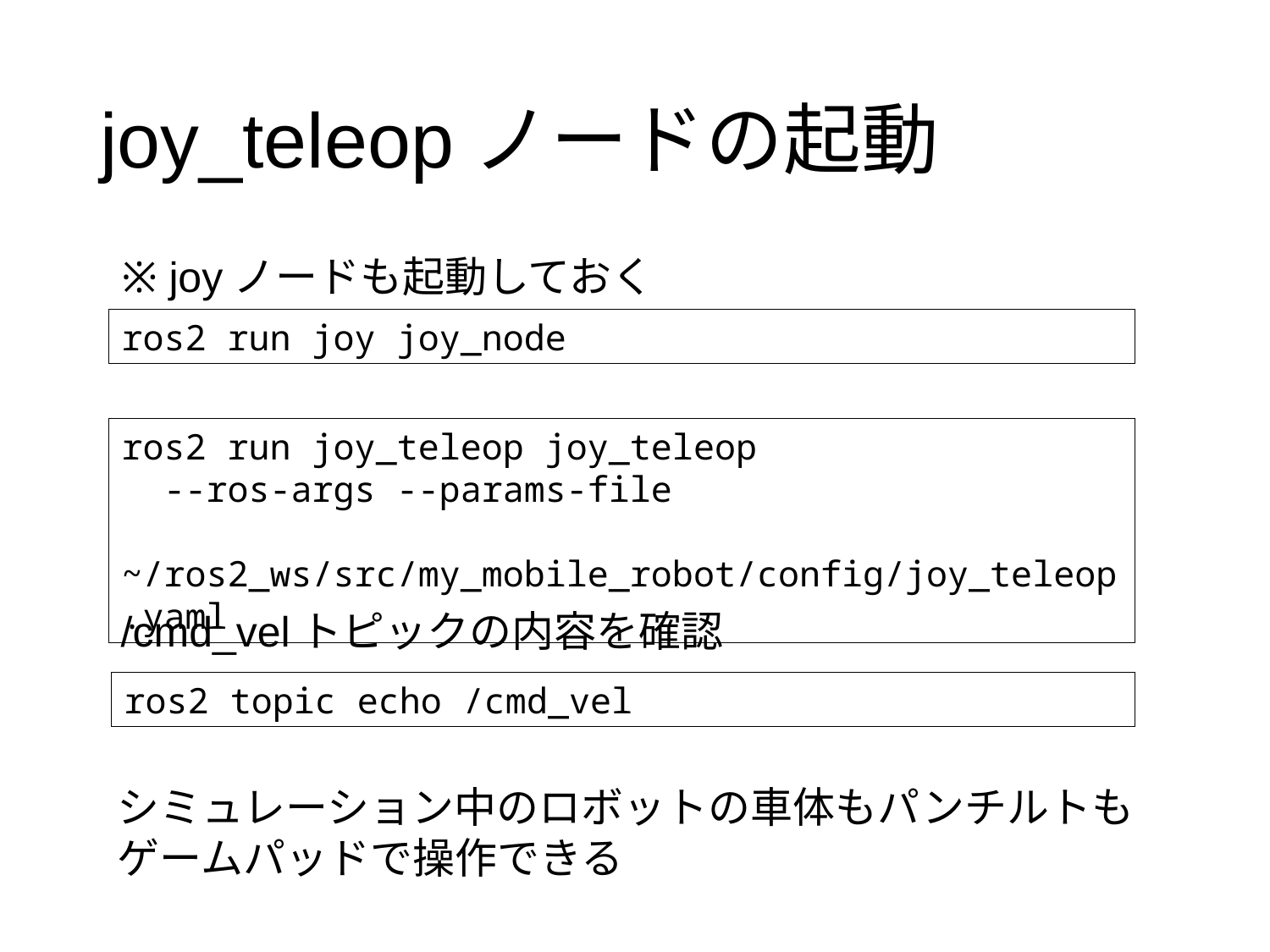

# joy_teleopノードの起動
※ joyノードも起動しておく
ros2 run joy joy_node
ros2 run joy_teleop joy_teleop
  --ros-args --params-file
  ~/ros2_ws/src/my_mobile_robot/config/joy_teleop.yaml
/cmd_velトピックの内容を確認
ros2 topic echo /cmd_vel
シミュレーション中のロボットの車体もパンチルトもゲームパッドで操作できる